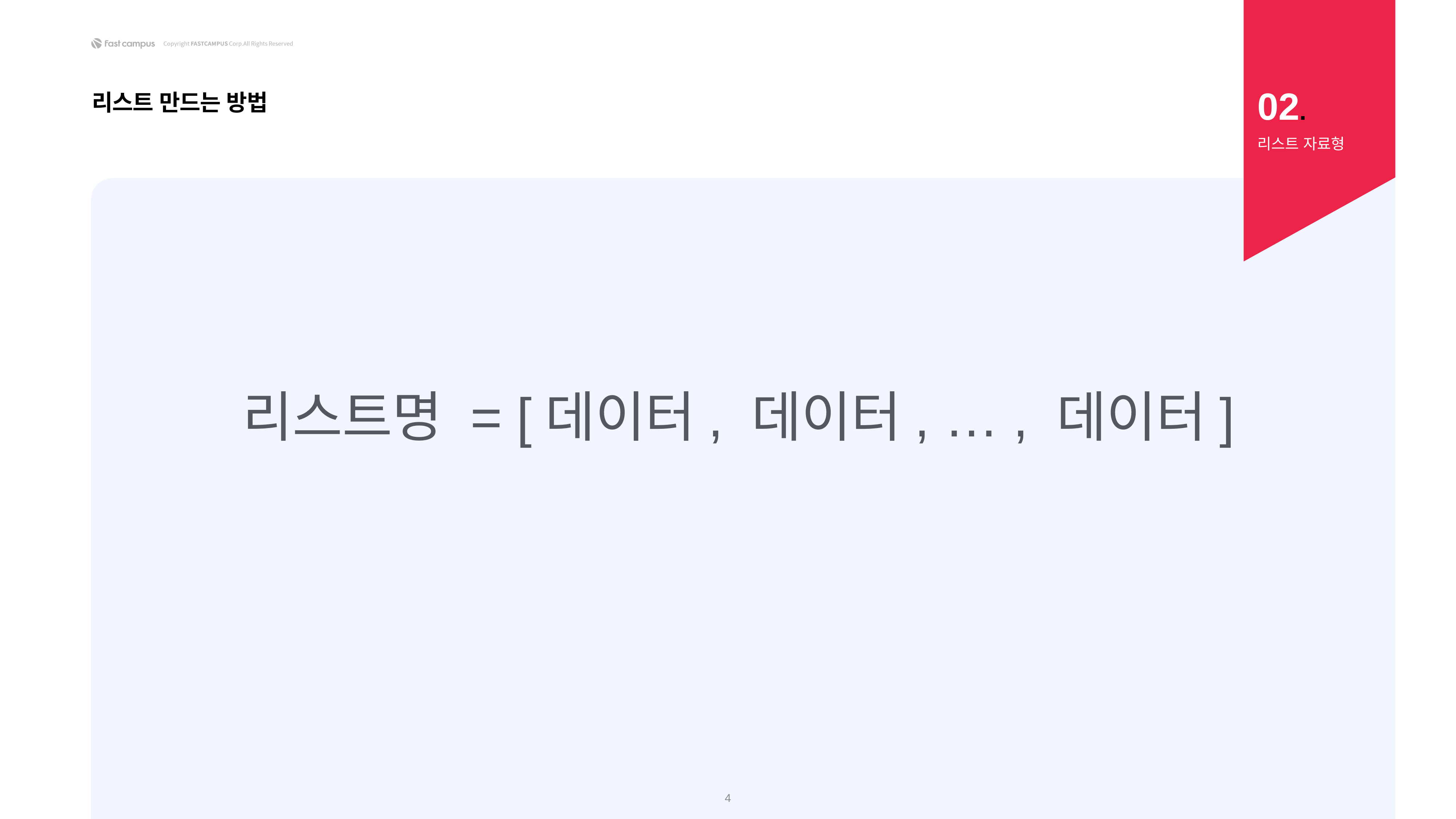

02.
리스트 만드는 방법
리스트 자료형
리스트명 = [데이터, 데이터, … , 데이터]
4